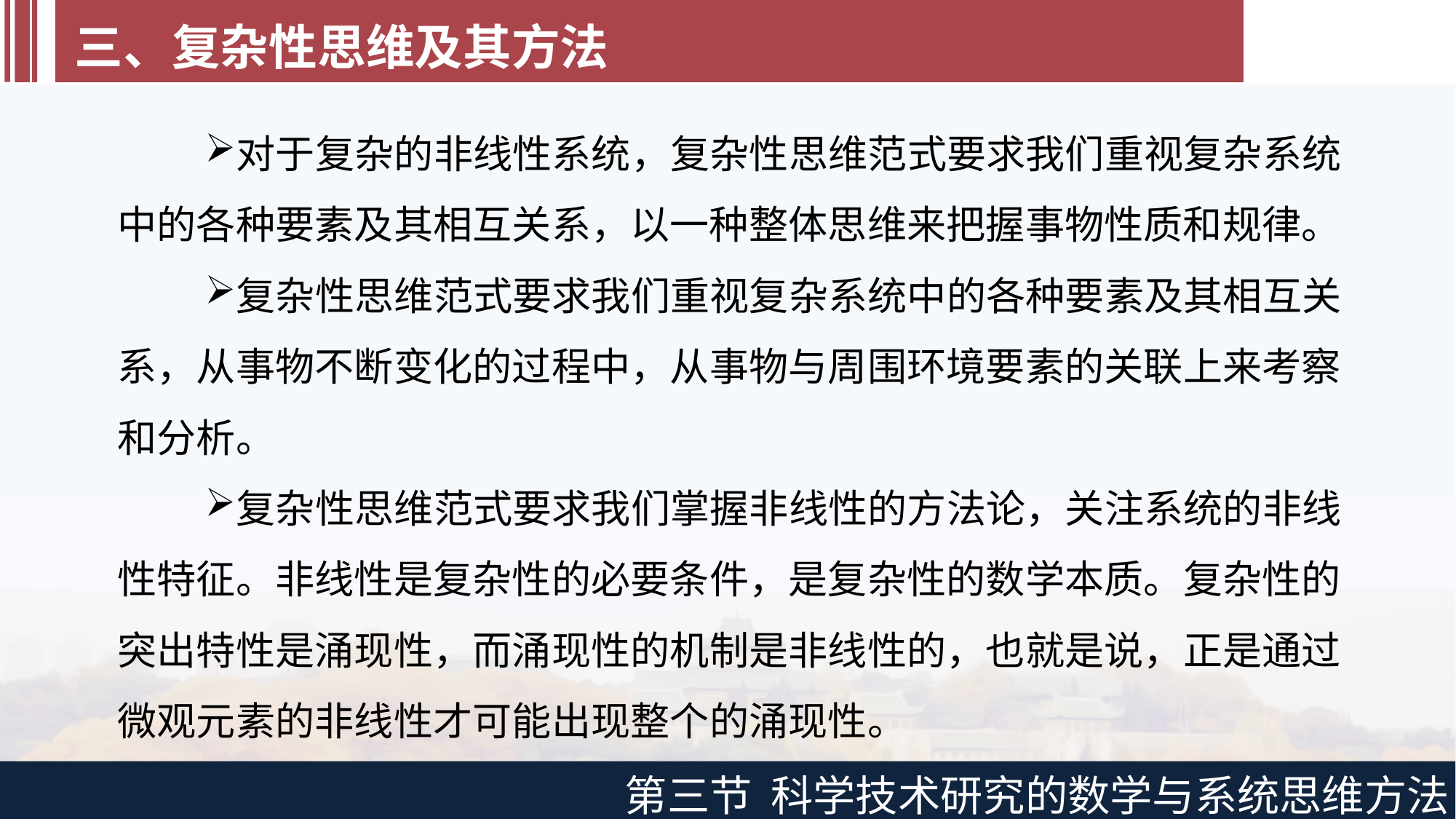

三、复杂性思维及其方法
对于复杂的非线性系统，复杂性思维范式要求我们重视复杂系统中的各种要素及其相互关系，以一种整体思维来把握事物性质和规律。
复杂性思维范式要求我们重视复杂系统中的各种要素及其相互关系，从事物不断变化的过程中，从事物与周围环境要素的关联上来考察和分析。
复杂性思维范式要求我们掌握非线性的方法论，关注系统的非线性特征。非线性是复杂性的必要条件，是复杂性的数学本质。复杂性的突出特性是涌现性，而涌现性的机制是非线性的，也就是说，正是通过微观元素的非线性才可能出现整个的涌现性。
第三节  科学技术研究的数学与系统思维方法